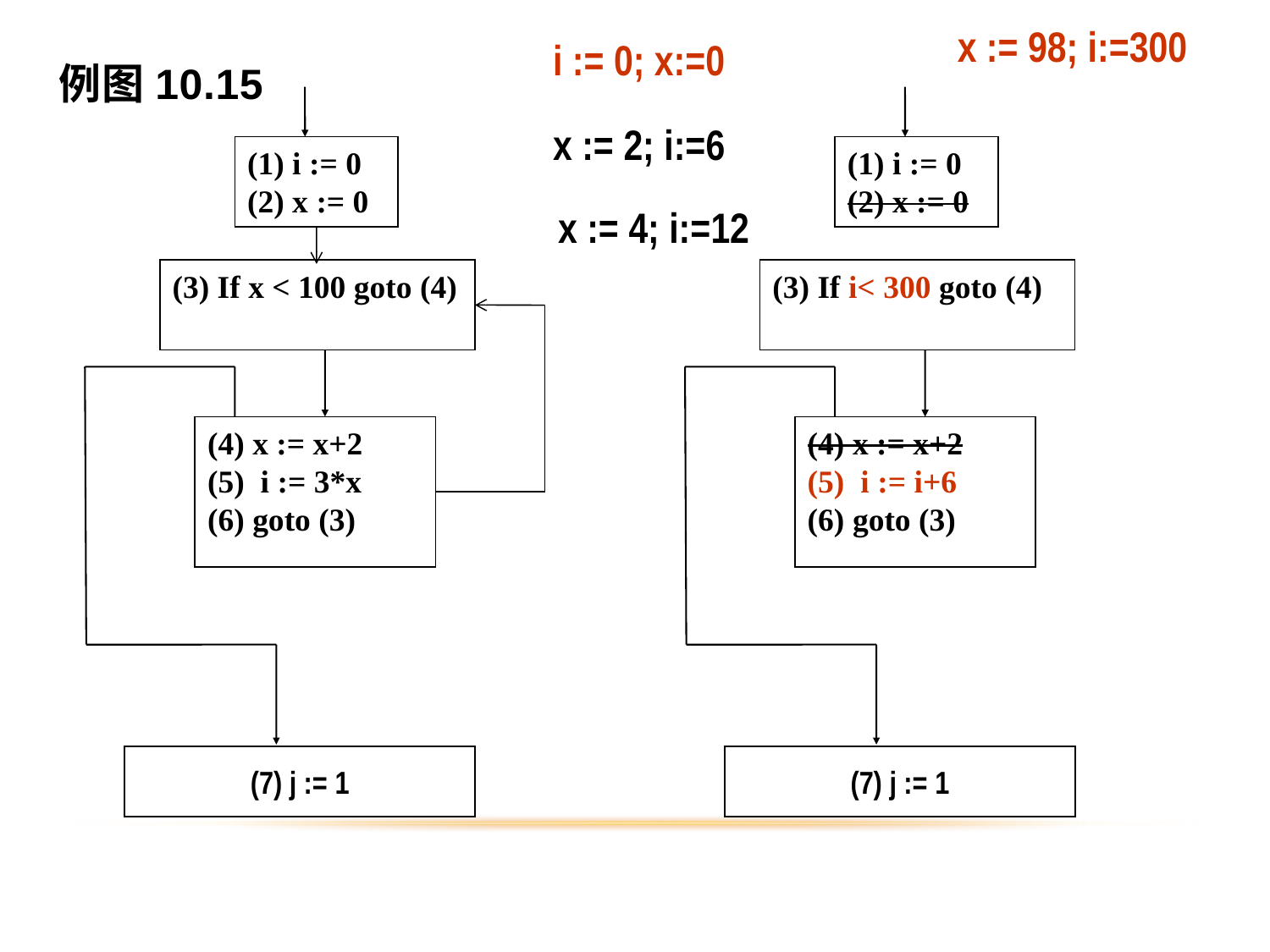

x := 98; i:=300
i := 0; x:=0
例图10.15

(1) i := 0
(2) x := 0
(3) If x < 100 goto (4)

(4) x := x+2
(5)  i := 3*x
(6) goto (3)

(7) j := 1

(1) i := 0
(2) x := 0
(3) If i< 300 goto (4)

(4) x := x+2
(5)  i := i+6
(6) goto (3)

(7) j := 1
x := 2; i:=6
x := 4; i:=12